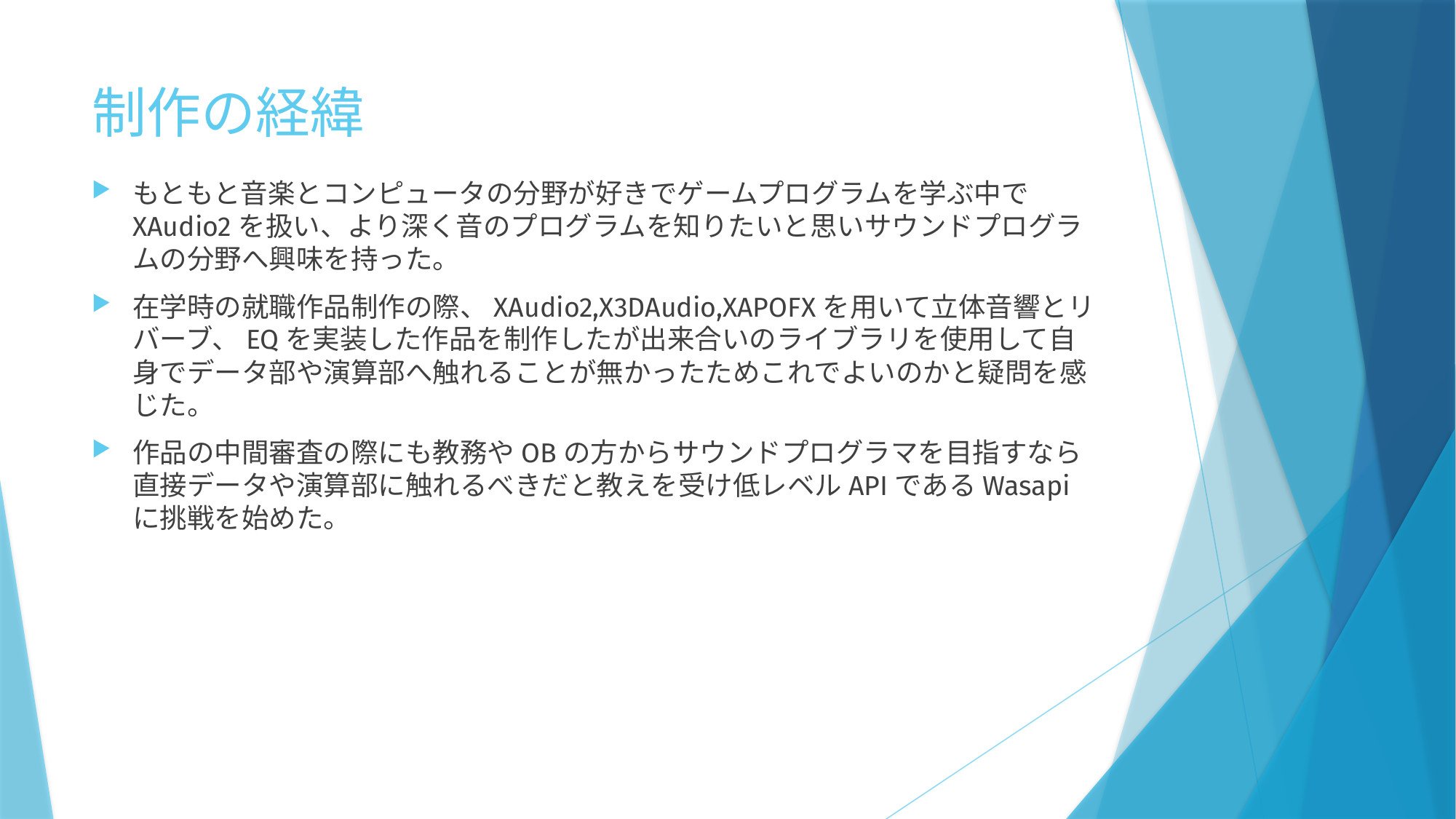

# 制作の経緯
もともと音楽とコンピュータの分野が好きでゲームプログラムを学ぶ中でXAudio2を扱い、より深く音のプログラムを知りたいと思いサウンドプログラムの分野へ興味を持った。
在学時の就職作品制作の際、XAudio2,X3DAudio,XAPOFXを用いて立体音響とリバーブ、EQを実装した作品を制作したが出来合いのライブラリを使用して自身でデータ部や演算部へ触れることが無かったためこれでよいのかと疑問を感じた。
作品の中間審査の際にも教務やOBの方からサウンドプログラマを目指すなら直接データや演算部に触れるべきだと教えを受け低レベルAPIであるWasapiに挑戦を始めた。